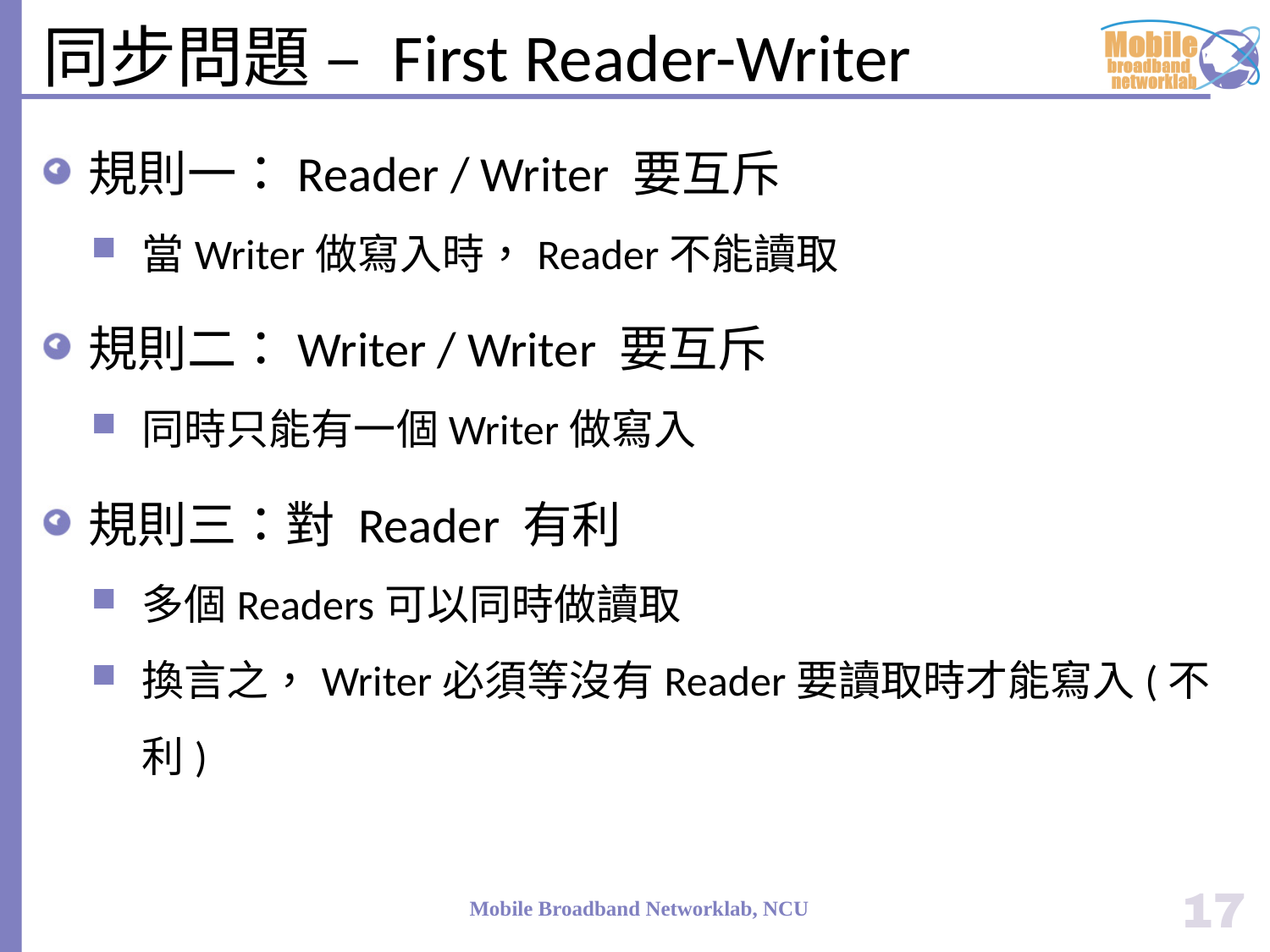

# 同步問題 – First Reader-Writer
規則一：Reader / Writer 要互斥
當Writer做寫入時，Reader不能讀取
規則二：Writer / Writer 要互斥
同時只能有一個Writer做寫入
規則三：對 Reader 有利
多個Readers可以同時做讀取
換言之，Writer必須等沒有Reader要讀取時才能寫入(不利)
17